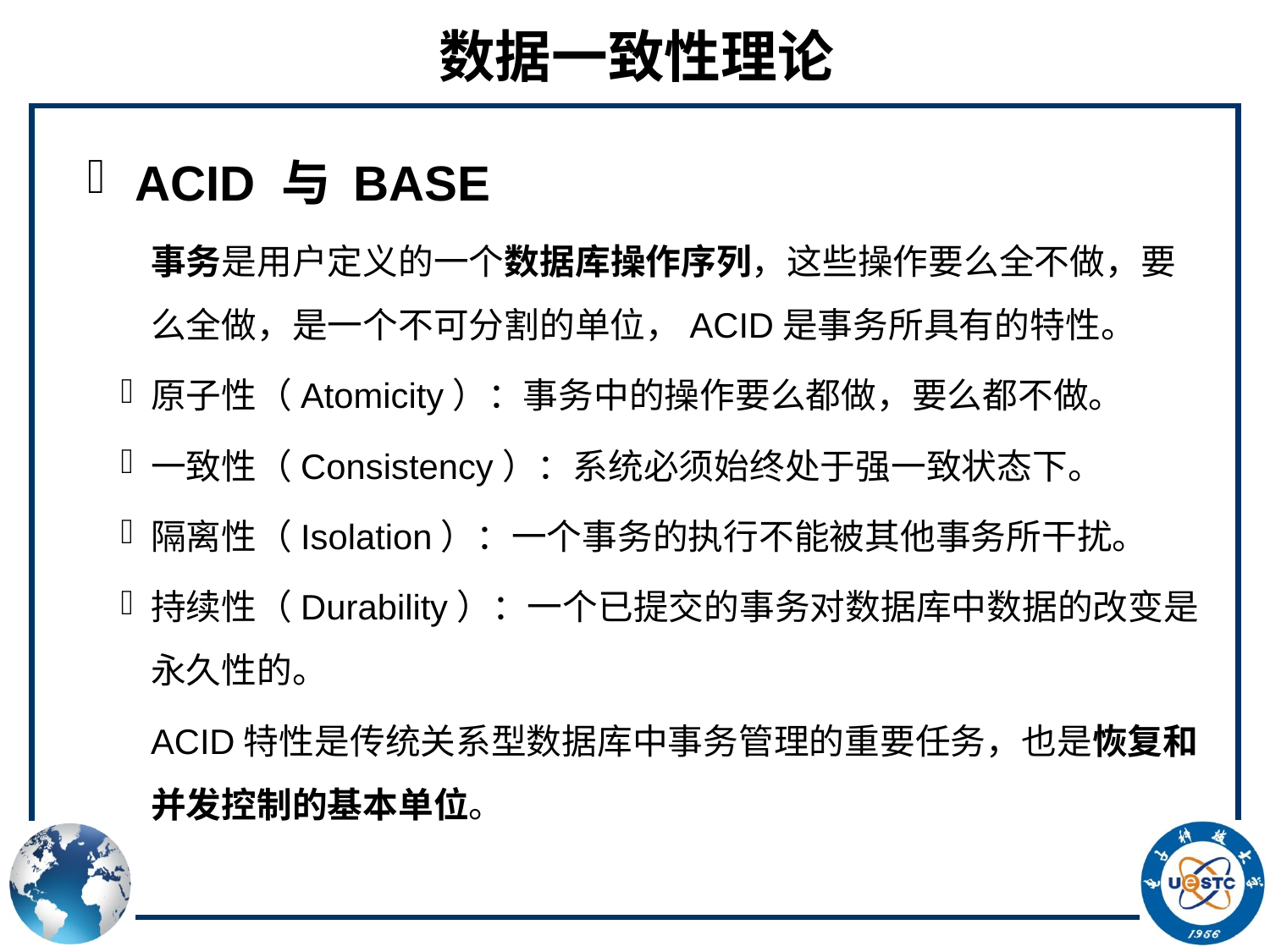

# 数据一致性理论
ACID 与 BASE
事务是用户定义的一个数据库操作序列，这些操作要么全不做，要么全做，是一个不可分割的单位，ACID是事务所具有的特性。
原子性（Atomicity）：事务中的操作要么都做，要么都不做。
一致性（Consistency）：系统必须始终处于强一致状态下。
隔离性（Isolation）：一个事务的执行不能被其他事务所干扰。
持续性（Durability）：一个已提交的事务对数据库中数据的改变是永久性的。
ACID特性是传统关系型数据库中事务管理的重要任务，也是恢复和并发控制的基本单位。